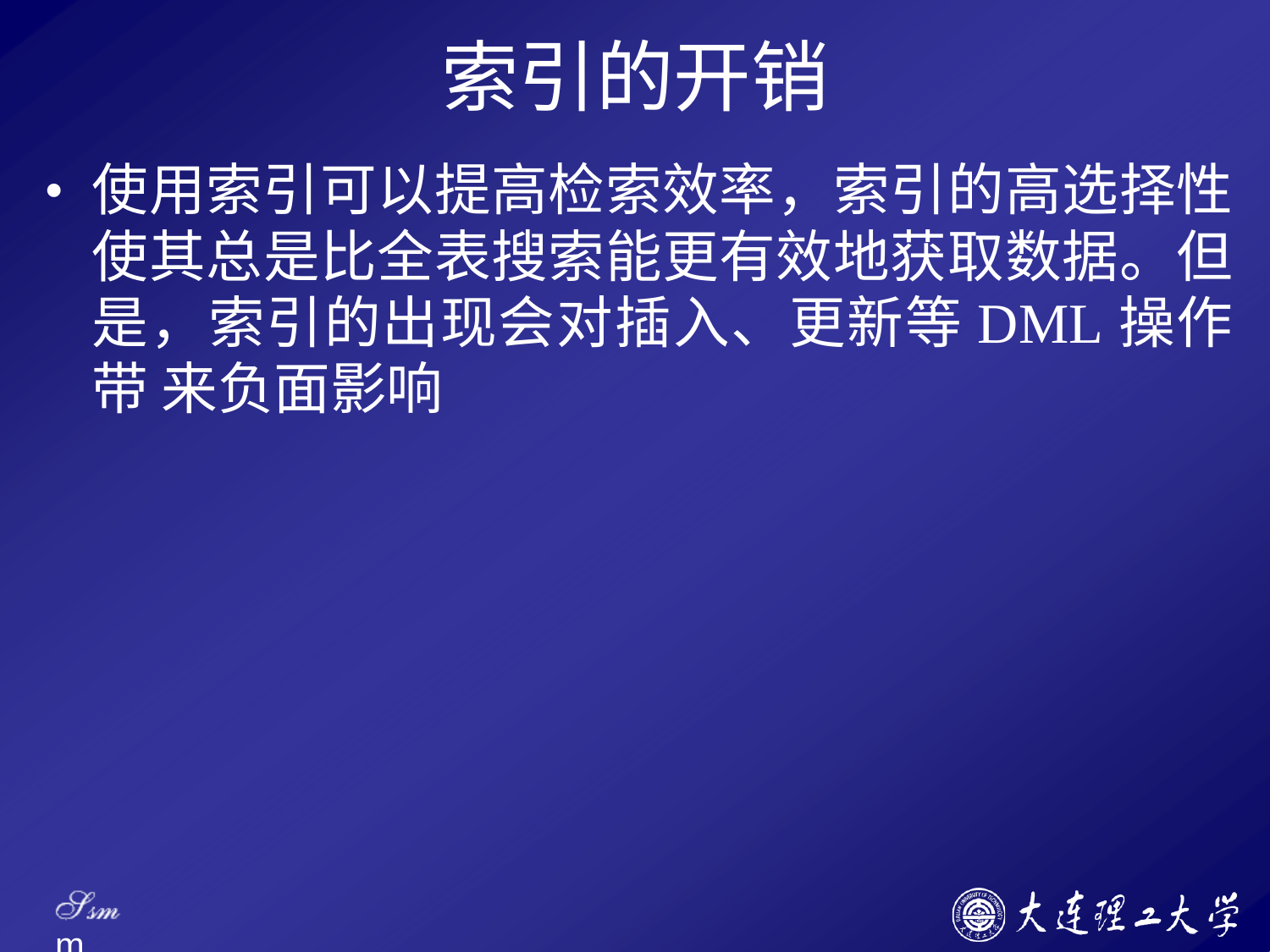

# 索引的开销
使用索引可以提高检索效率，索引的高选择性 使其总是比全表搜索能更有效地获取数据。但 是，索引的出现会对插入、更新等DML操作带 来负面影响

Ssm